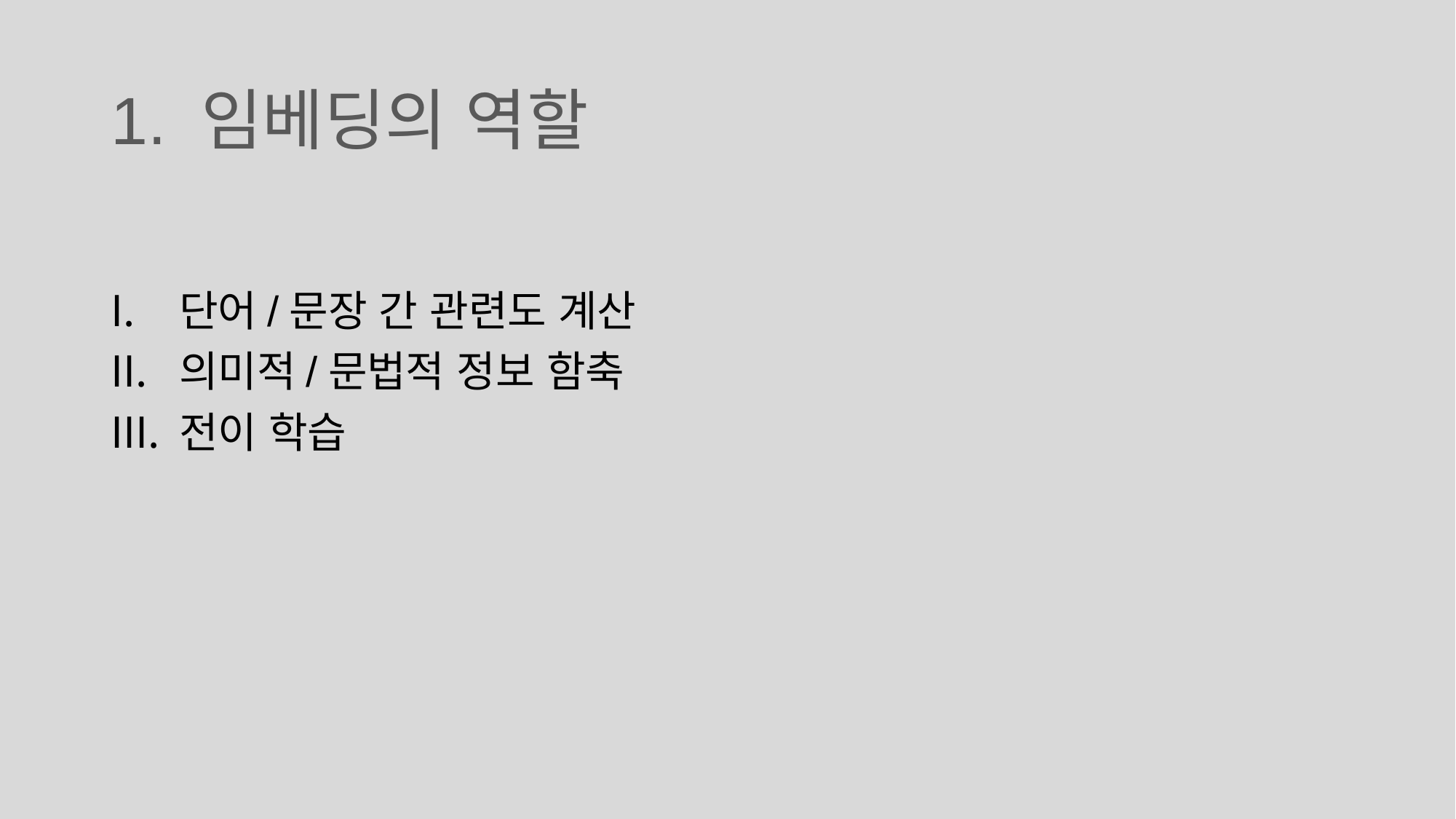

# 1. 임베딩의 역할

단어/문장 간 관련도 계산
의미적/문법적 정보 함축
전이 학습